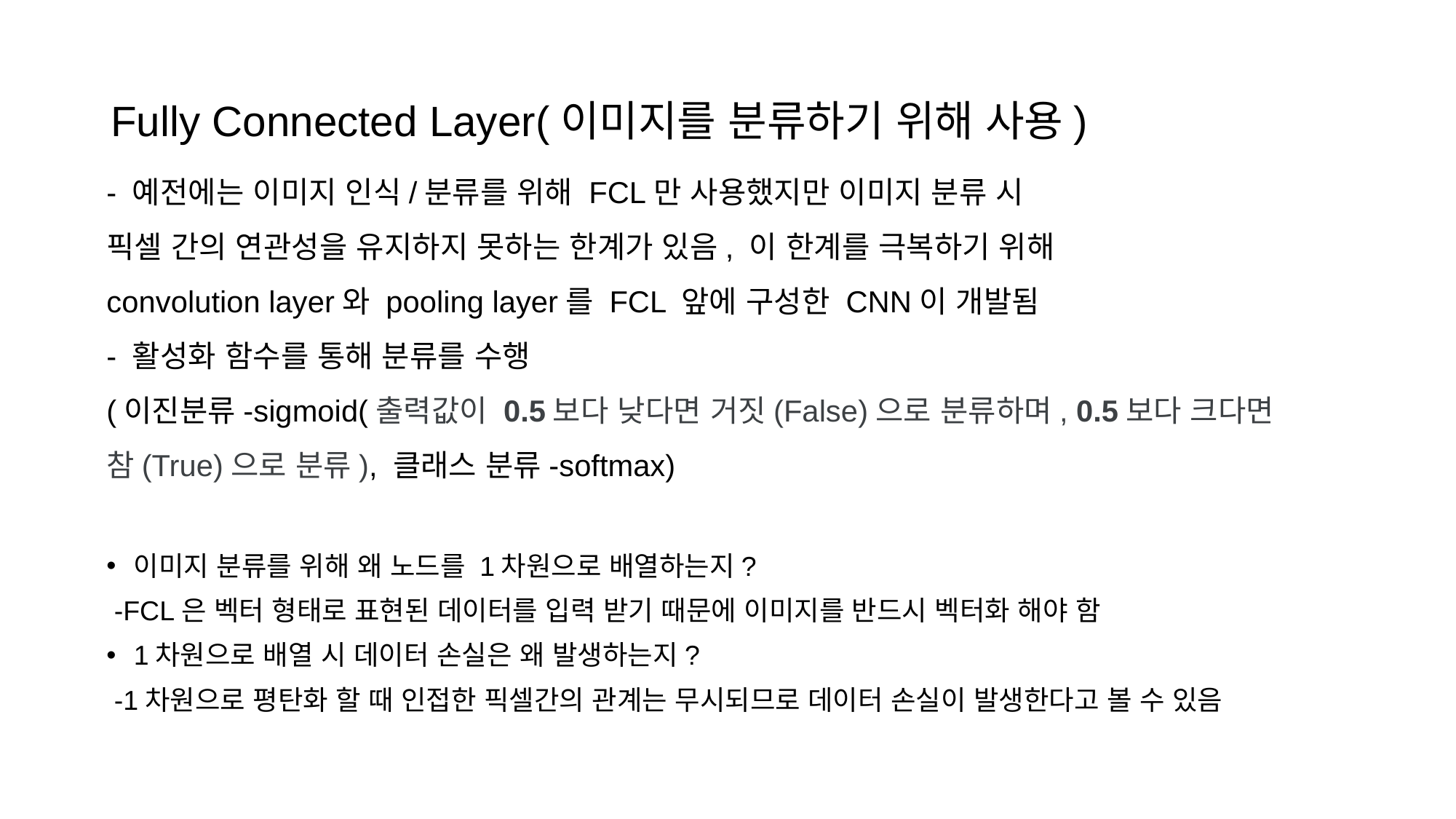

# Fully Connected Layer(이미지를 분류하기 위해 사용)
- 예전에는 이미지 인식/분류를 위해 FCL만 사용했지만 이미지 분류 시
픽셀 간의 연관성을 유지하지 못하는 한계가 있음, 이 한계를 극복하기 위해
convolution layer와 pooling layer를 FCL 앞에 구성한 CNN이 개발됨
- 활성화 함수를 통해 분류를 수행
(이진분류-sigmoid(출력값이 0.5보다 낮다면 거짓(False)으로 분류하며, 0.5보다 크다면
참(True)으로 분류), 클래스 분류-softmax)

이미지 분류를 위해 왜 노드를 1차원으로 배열하는지?
 -FCL은 벡터 형태로 표현된 데이터를 입력 받기 때문에 이미지를 반드시 벡터화 해야 함
1차원으로 배열 시 데이터 손실은 왜 발생하는지?
 -1차원으로 평탄화 할 때 인접한 픽셀간의 관계는 무시되므로 데이터 손실이 발생한다고 볼 수 있음